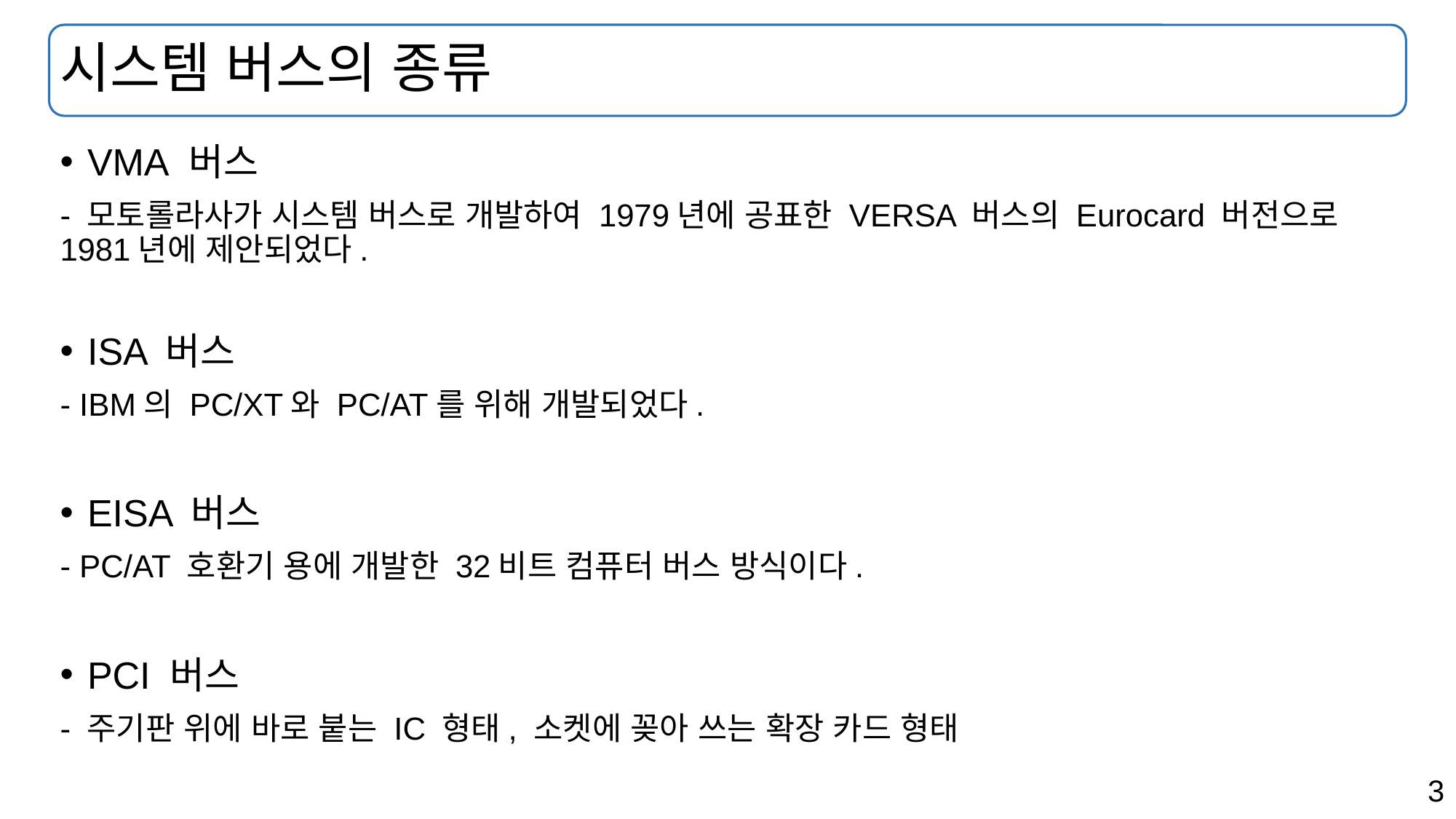

# 시스템 버스의 종류
VMA 버스
- 모토롤라사가 시스템 버스로 개발하여 1979년에 공표한 VERSA 버스의 Eurocard 버전으로 1981년에 제안되었다.

ISA 버스
- IBM의 PC/XT와 PC/AT를 위해 개발되었다.

EISA 버스
- PC/AT 호환기 용에 개발한 32비트 컴퓨터 버스 방식이다.

PCI 버스
- 주기판 위에 바로 붙는 IC 형태, 소켓에 꽂아 쓰는 확장 카드 형태